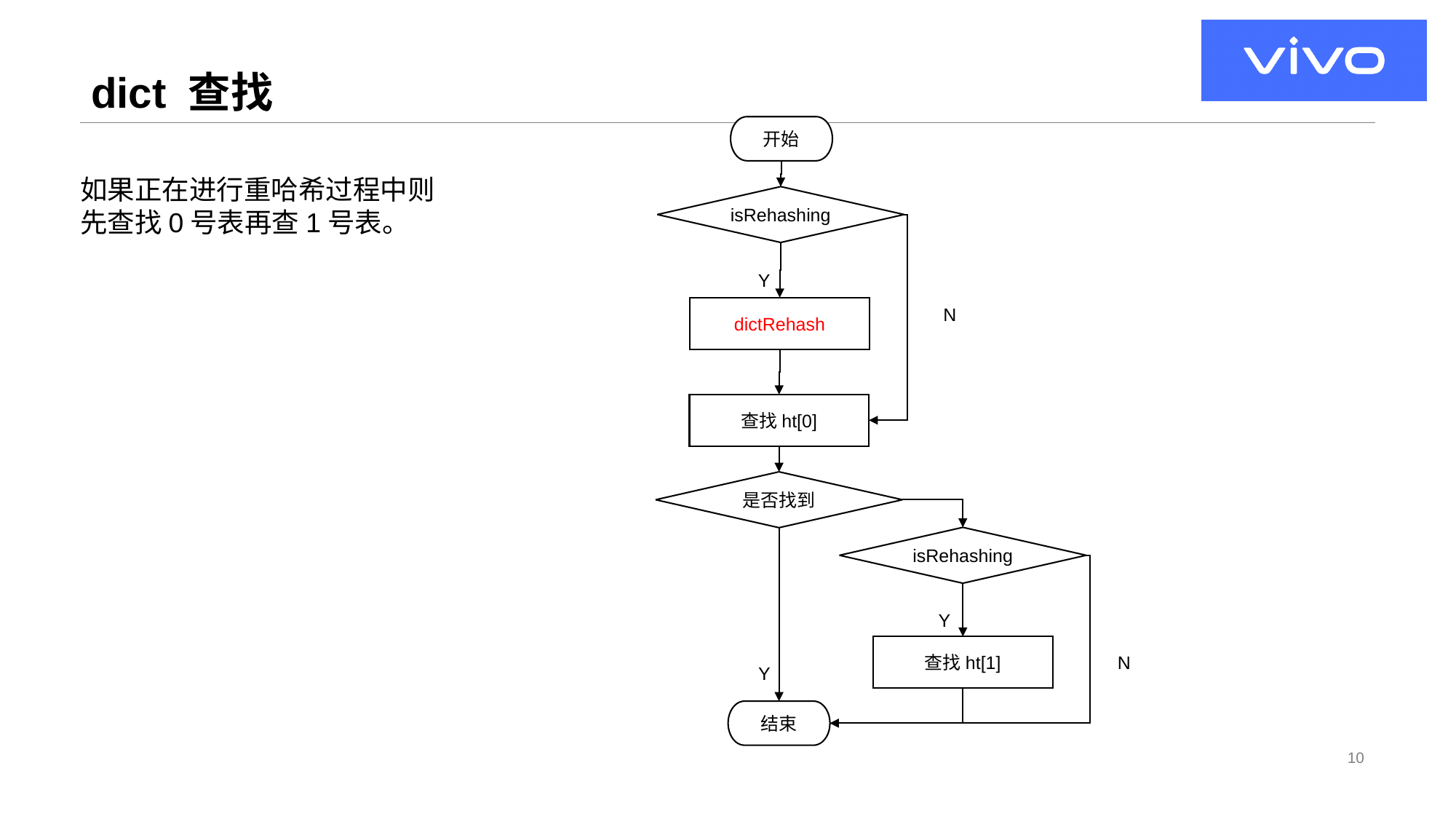

# dict 查找
开始
如果正在进行重哈希过程中则先查找0号表再查1号表。

isRehashing
Y
N
dictRehash
查找ht[0]
是否找到
isRehashing
Y
查找ht[1]
N
Y
结束
10